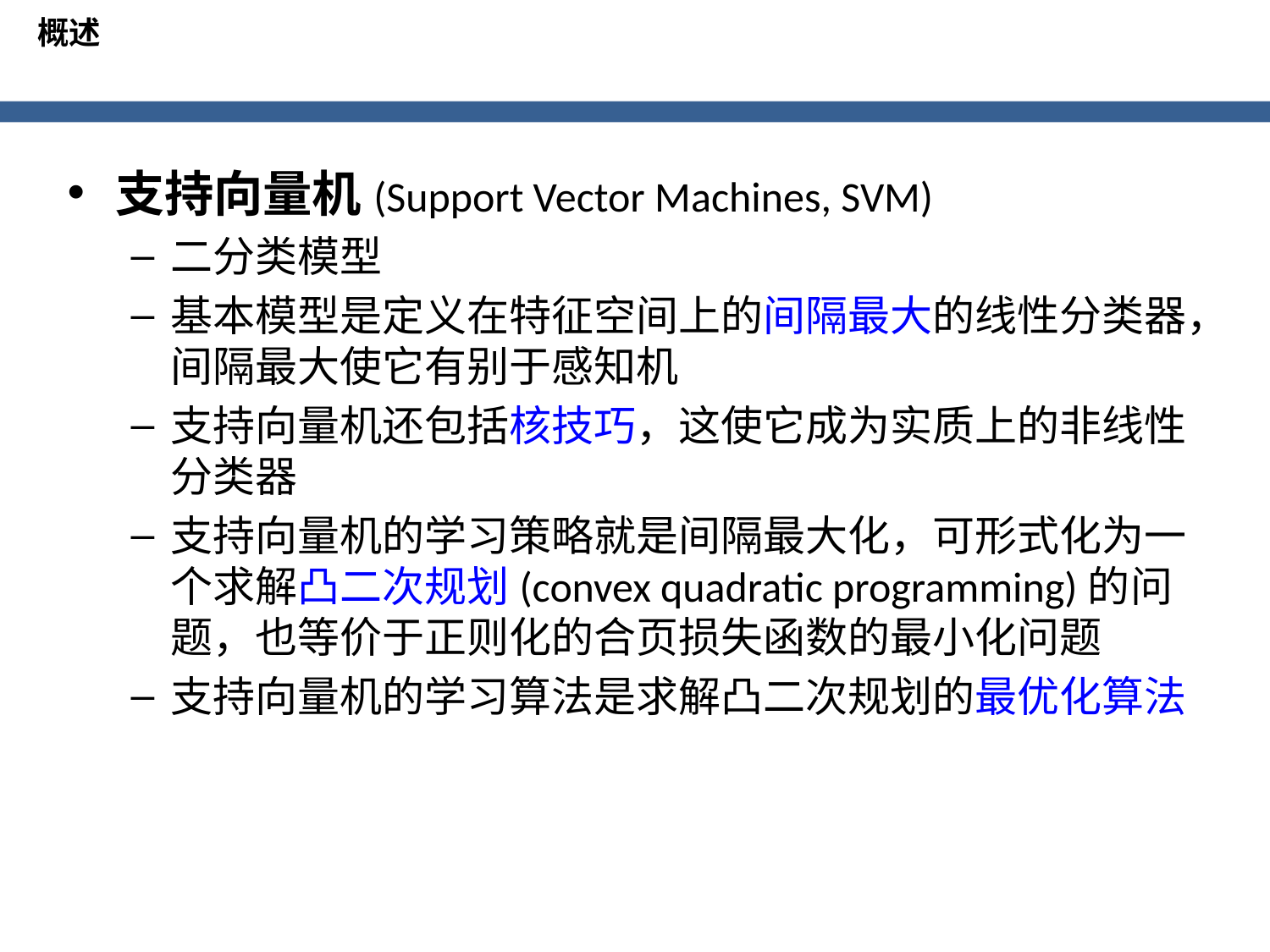

概述
支持向量机(Support Vector Machines, SVM)
二分类模型
基本模型是定义在特征空间上的间隔最大的线性分类器，间隔最大使它有别于感知机
支持向量机还包括核技巧，这使它成为实质上的非线性分类器
支持向量机的学习策略就是间隔最大化，可形式化为一个求解凸二次规划(convex quadratic programming)的问题，也等价于正则化的合页损失函数的最小化问题
支持向量机的学习算法是求解凸二次规划的最优化算法